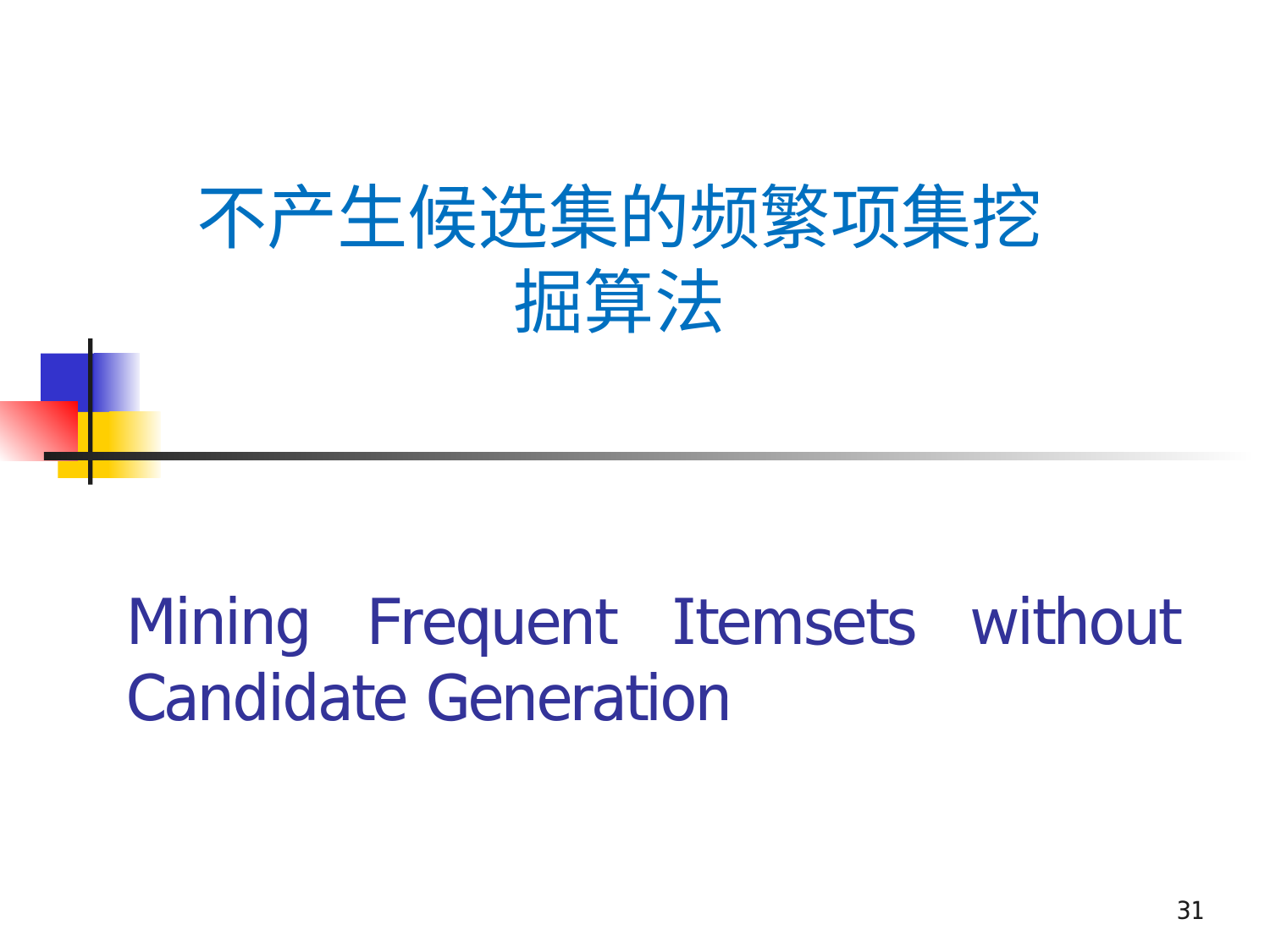

不产生候选集的频繁项集挖掘算法
# Mining Frequent Itemsets without Candidate Generation
31